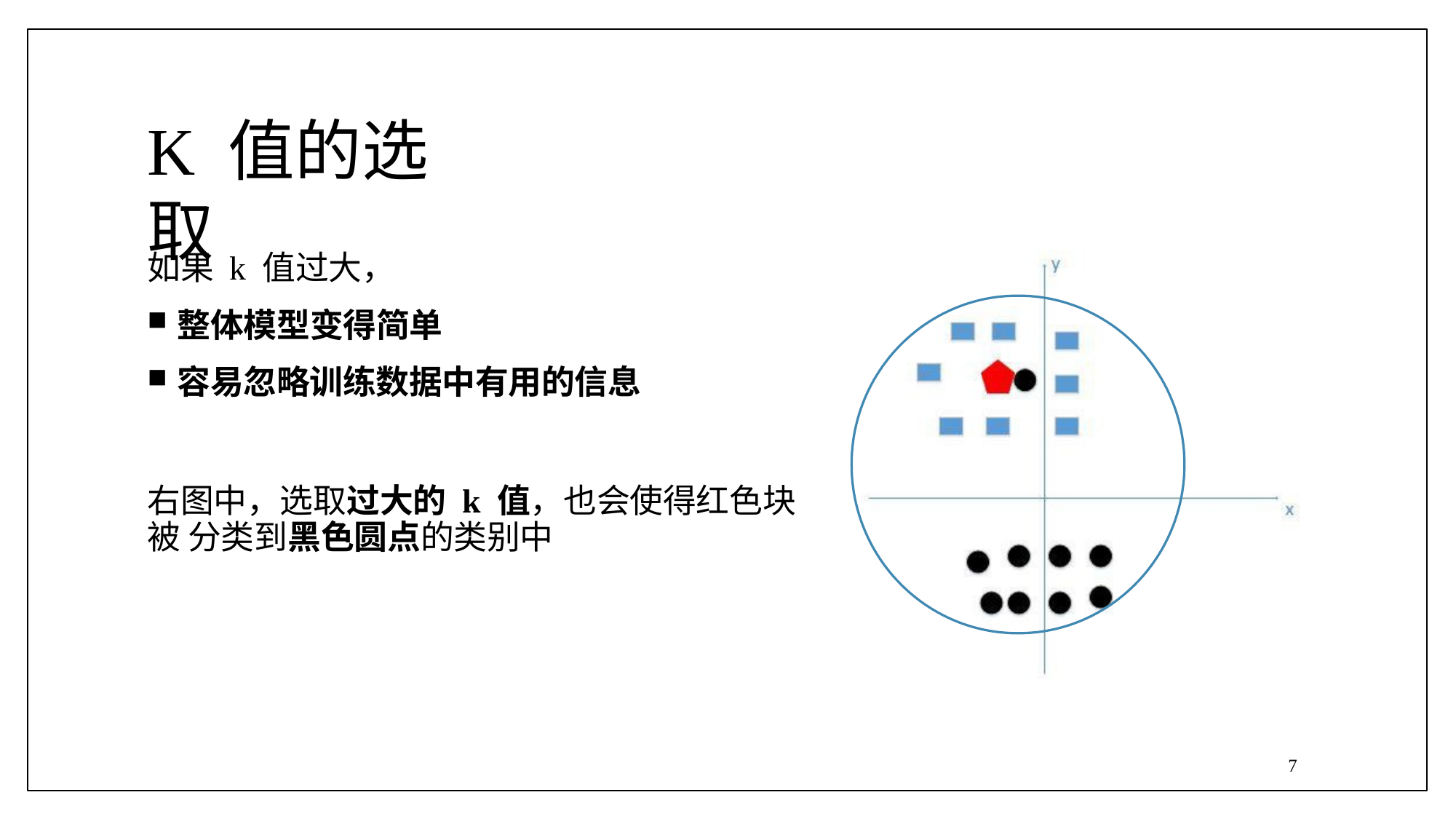

# K 值的选取
如果 k 值过大，
整体模型变得简单
容易忽略训练数据中有用的信息

右图中，选取过大的 k 值，也会使得红色块被 分类到黑色圆点的类别中

7